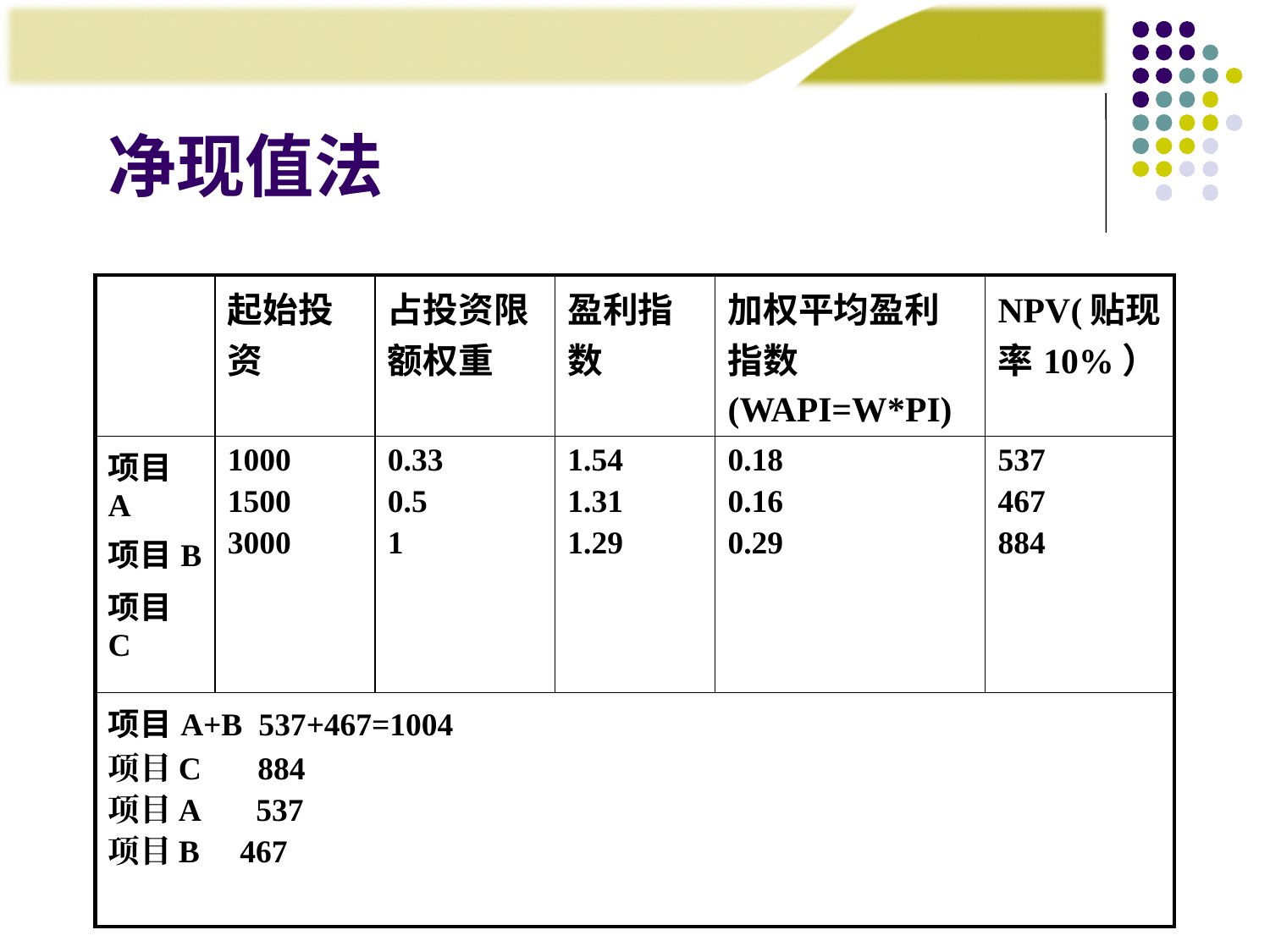

净现值法
|  | 起始投资 | 占投资限额权重 | 盈利指数 | 加权平均盈利指数 (WAPI=W\*PI) | NPV(贴现率10%） |
| --- | --- | --- | --- | --- | --- |
| 项目A 项目B 项目C | 1000 1500 3000 | 0.33 0.5 1 | 1.54 1.31 1.29 | 0.18 0.16 0.29 | 537 467 884 |
| 项目A+B 537+467=1004 项目C 884 项目A 537 项目B 467 |  |  |  |  |  |